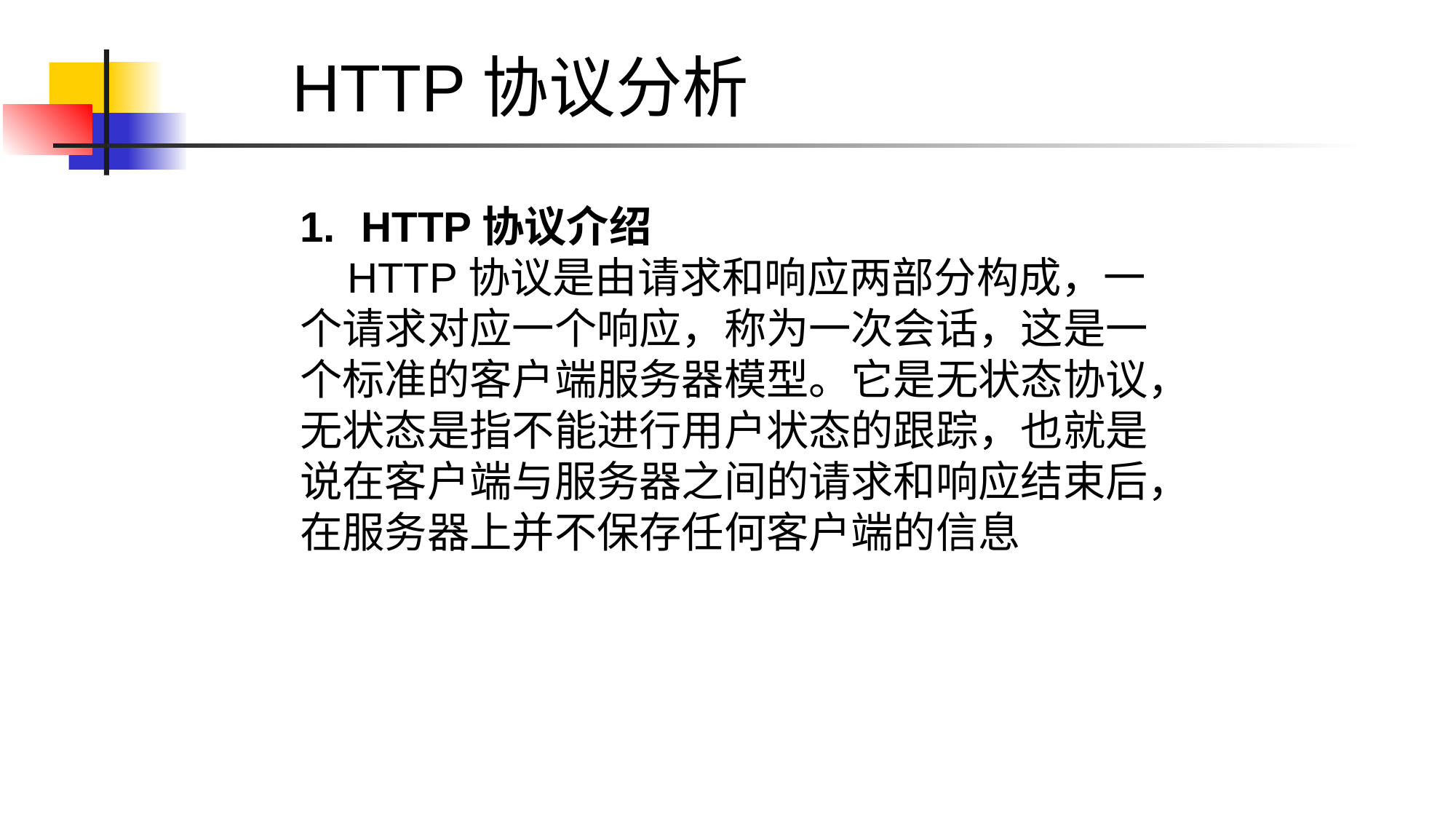

HTTP协议分析
HTTP协议介绍
    HTTP协议是由请求和响应两部分构成，一个请求对应一个响应，称为一次会话，这是一个标准的客户端服务器模型。它是无状态协议，无状态是指不能进行用户状态的跟踪，也就是说在客户端与服务器之间的请求和响应结束后，在服务器上并不保存任何客户端的信息